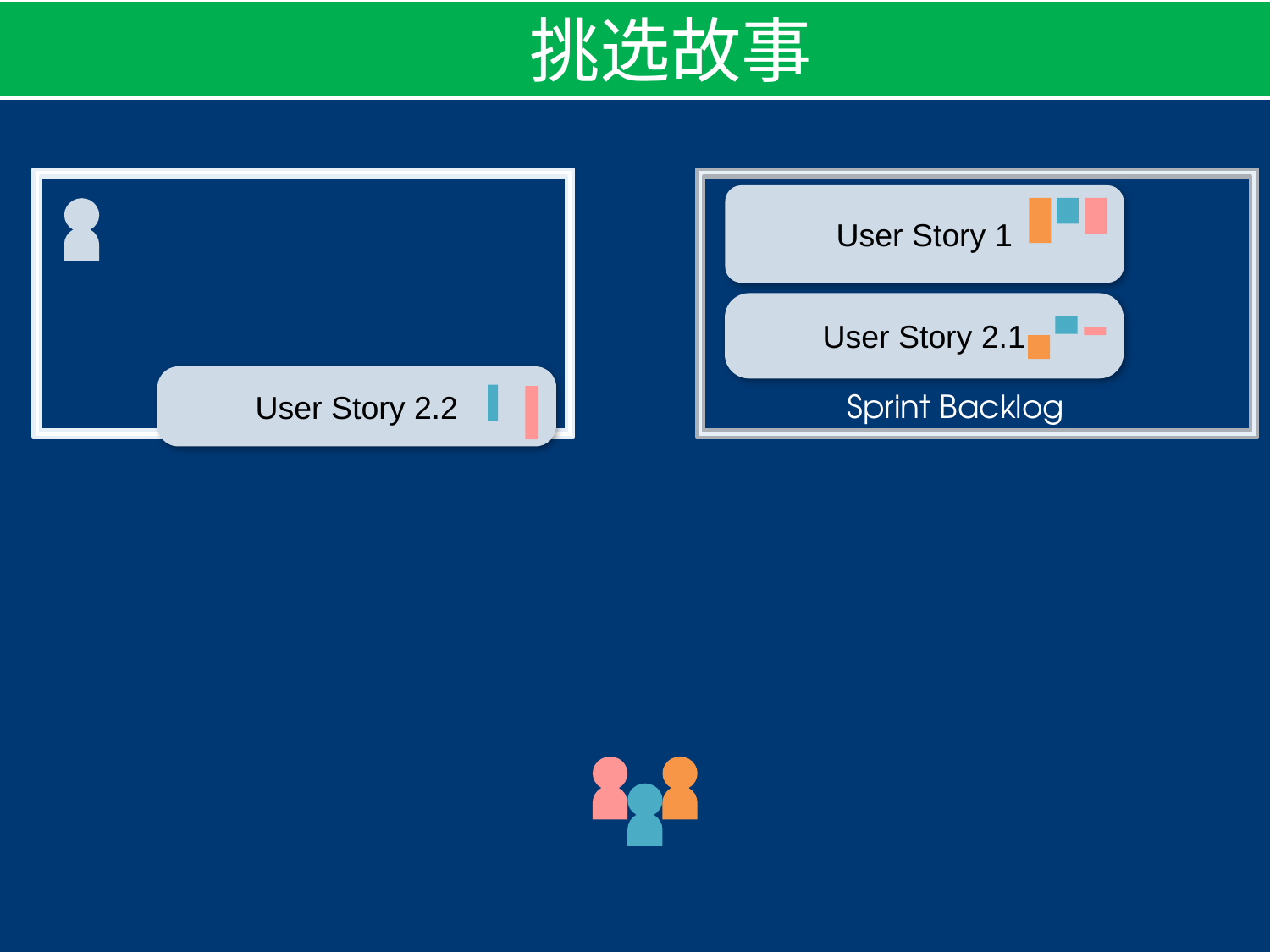

挑选故事

User Story 1

User Story 2.1

User Story 2.2

产品 Backlog
Sprint Backlog